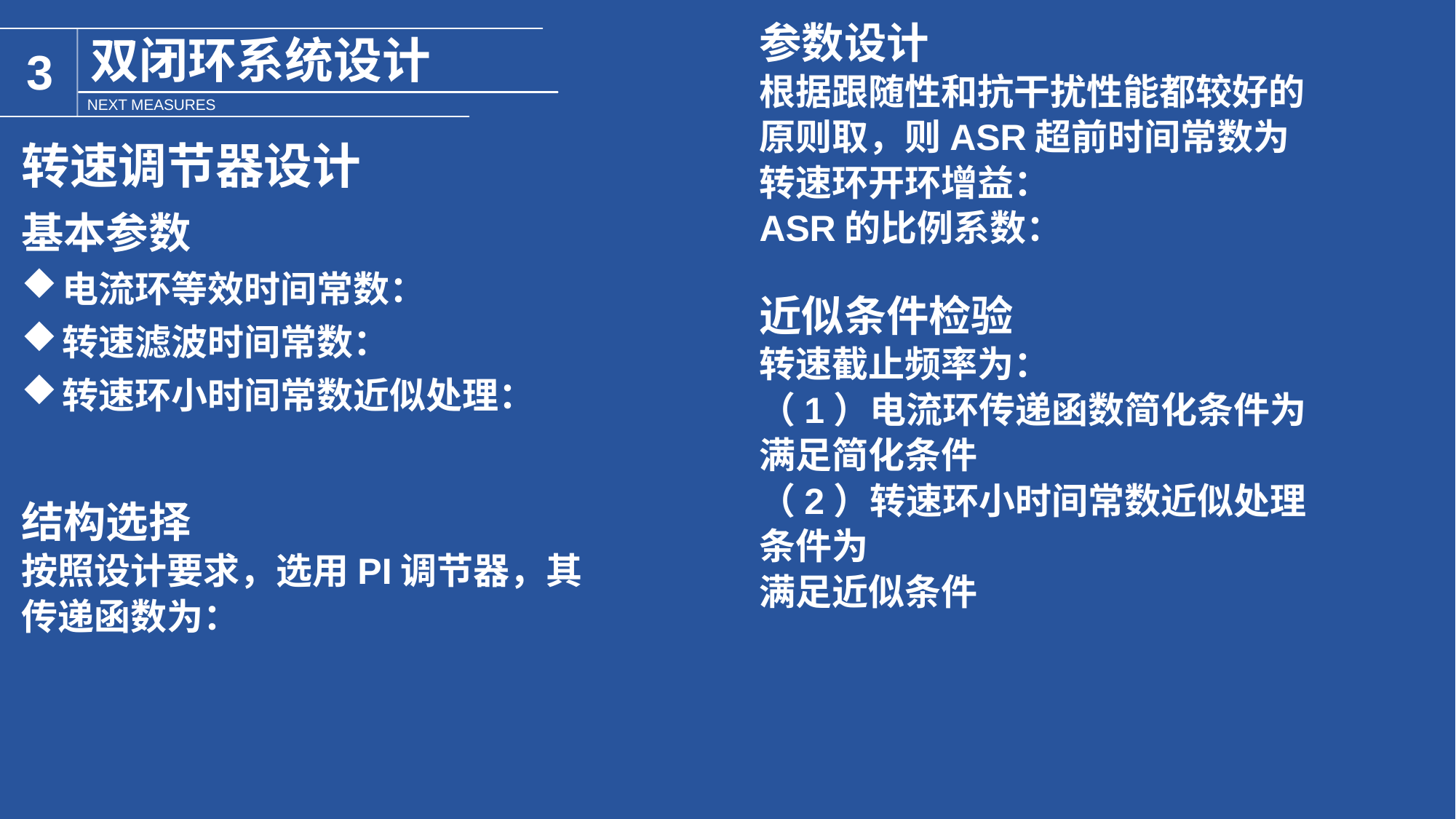

参数设计
根据跟随性和抗干扰性能都较好的原则取，则ASR超前时间常数为
转速环开环增益：
ASR的比例系数：

近似条件检验
转速截止频率为：
（1）电流环传递函数简化条件为
满足简化条件
（2）转速环小时间常数近似处理条件为
满足近似条件

转速调节器设计

基本参数
电流环等效时间常数：
转速滤波时间常数：
转速环小时间常数近似处理：
结构选择
按照设计要求，选用PI调节器，其传递函数为：